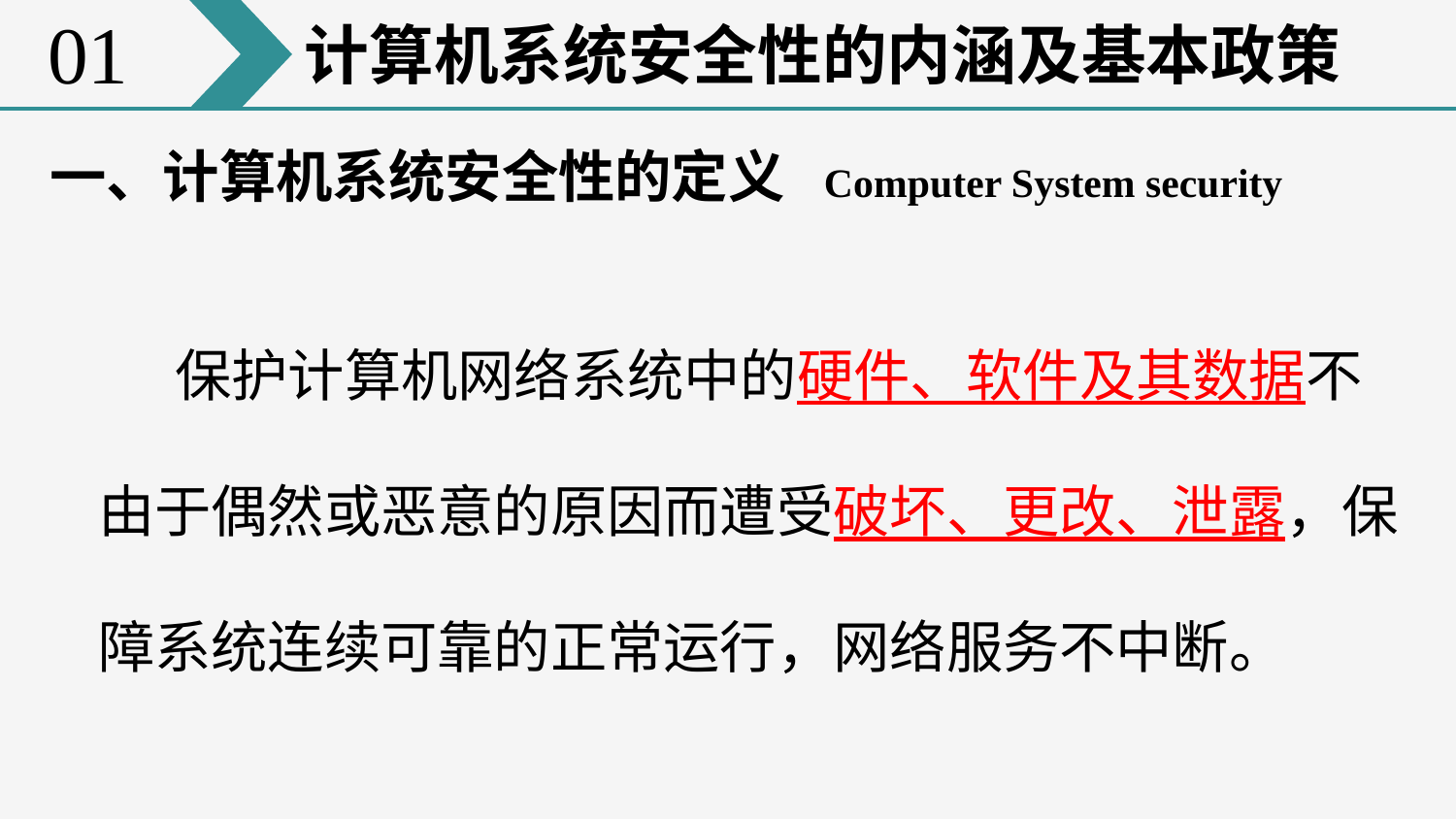

01

计算机系统安全性的内涵及基本政策
一、计算机系统安全性的定义  Computer System security
     保护计算机网络系统中的硬件、软件及其数据不由于偶然或恶意的原因而遭受破坏、更改、泄露，保障系统连续可靠的正常运行，网络服务不中断。